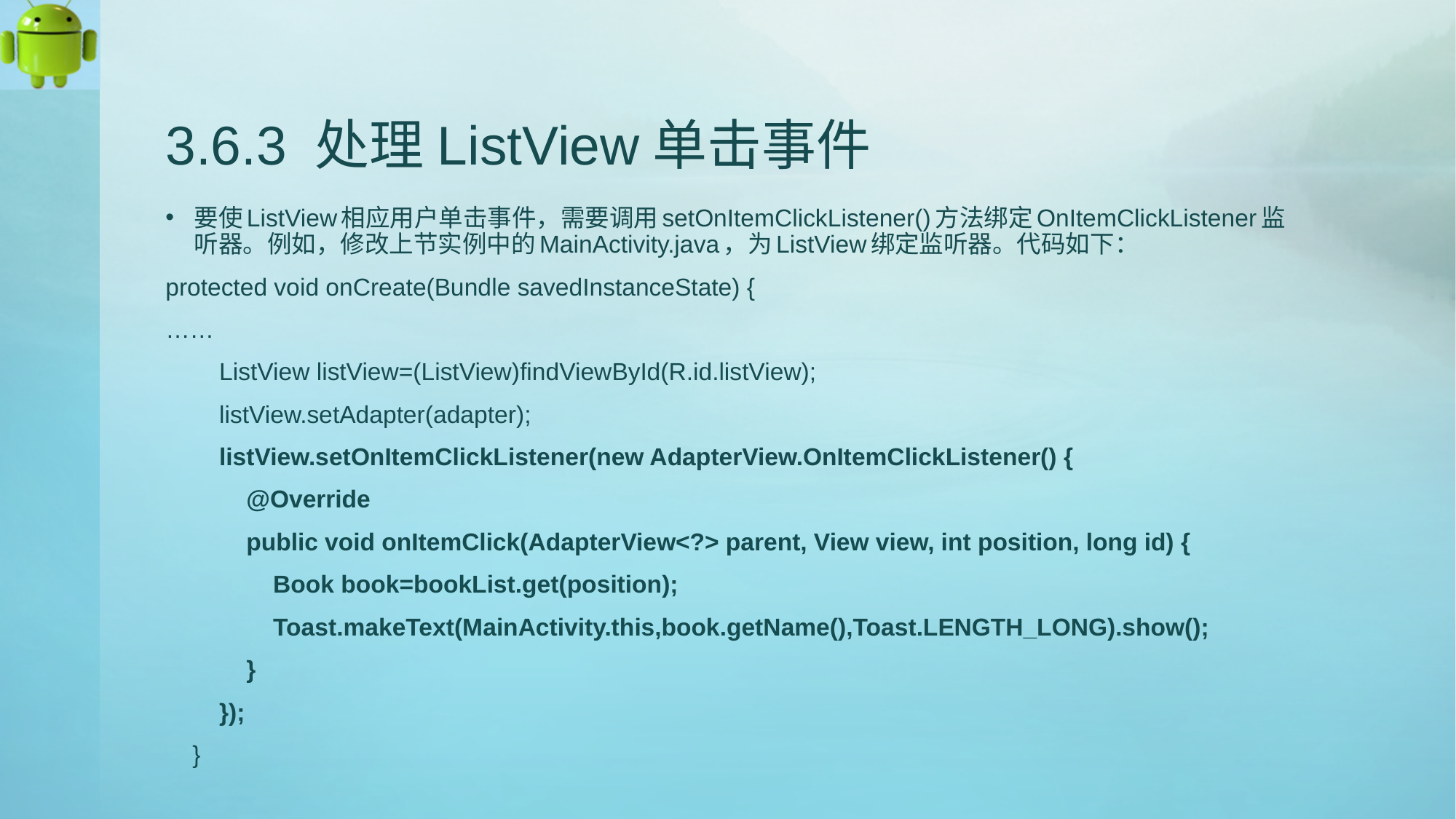

# 3.6.3 处理ListView单击事件
要使ListView相应用户单击事件，需要调用setOnItemClickListener()方法绑定OnItemClickListener监听器。例如，修改上节实例中的MainActivity.java，为ListView绑定监听器。代码如下：
protected void onCreate(Bundle savedInstanceState) {
……
        ListView listView=(ListView)findViewById(R.id.listView);
        listView.setAdapter(adapter);
        listView.setOnItemClickListener(new AdapterView.OnItemClickListener() {
            @Override
            public void onItemClick(AdapterView<?> parent, View view, int position, long id) {
                Book book=bookList.get(position);
                Toast.makeText(MainActivity.this,book.getName(),Toast.LENGTH_LONG).show();
            }
        });
    }